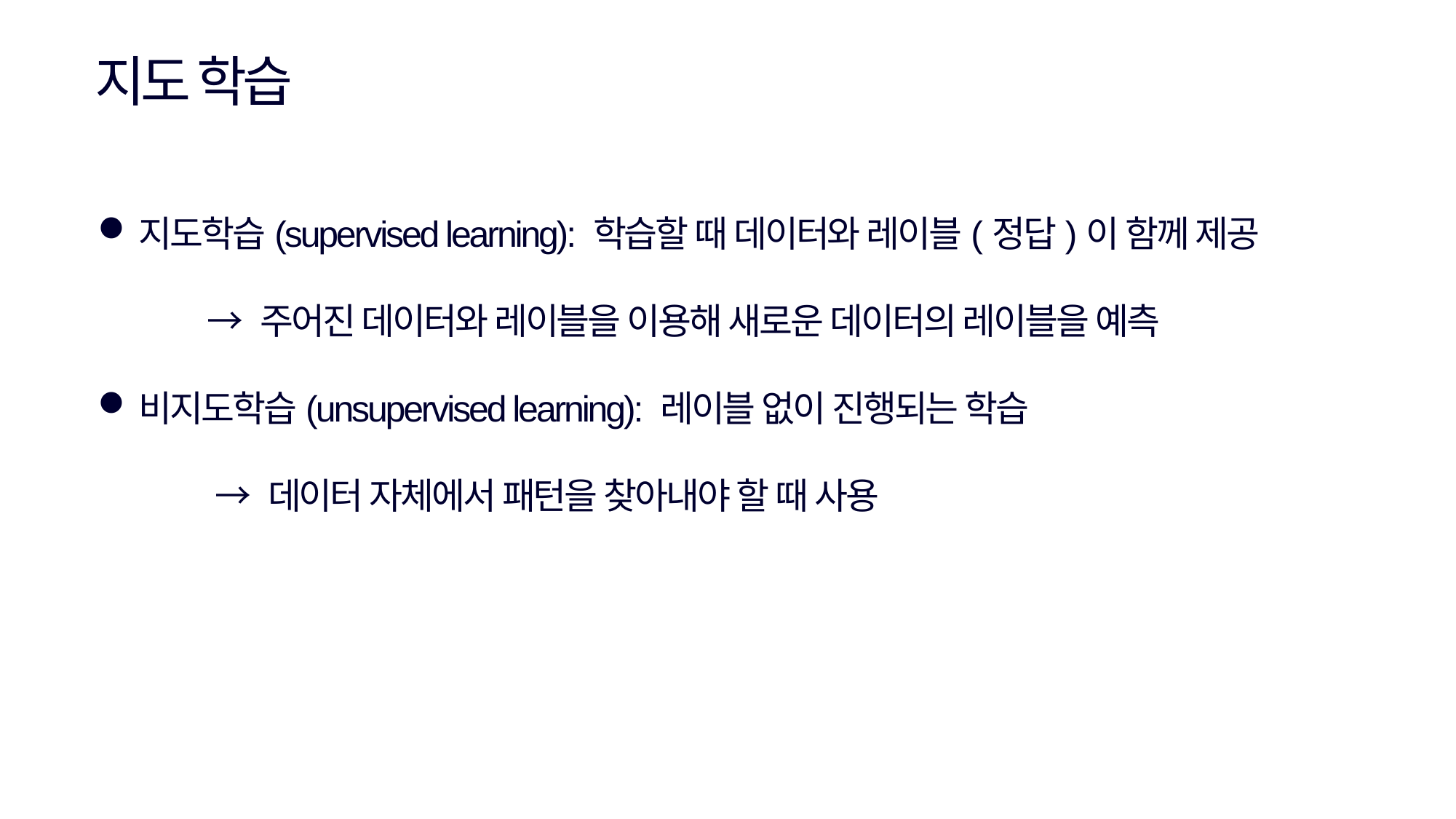

지도 학습
지도학습(supervised learning): 학습할 때 데이터와 레이블(정답)이 함께 제공

	→ 주어진 데이터와 레이블을 이용해 새로운 데이터의 레이블을 예측

비지도학습(unsupervised learning): 레이블 없이 진행되는 학습

	 → 데이터 자체에서 패턴을 찾아내야 할 때 사용